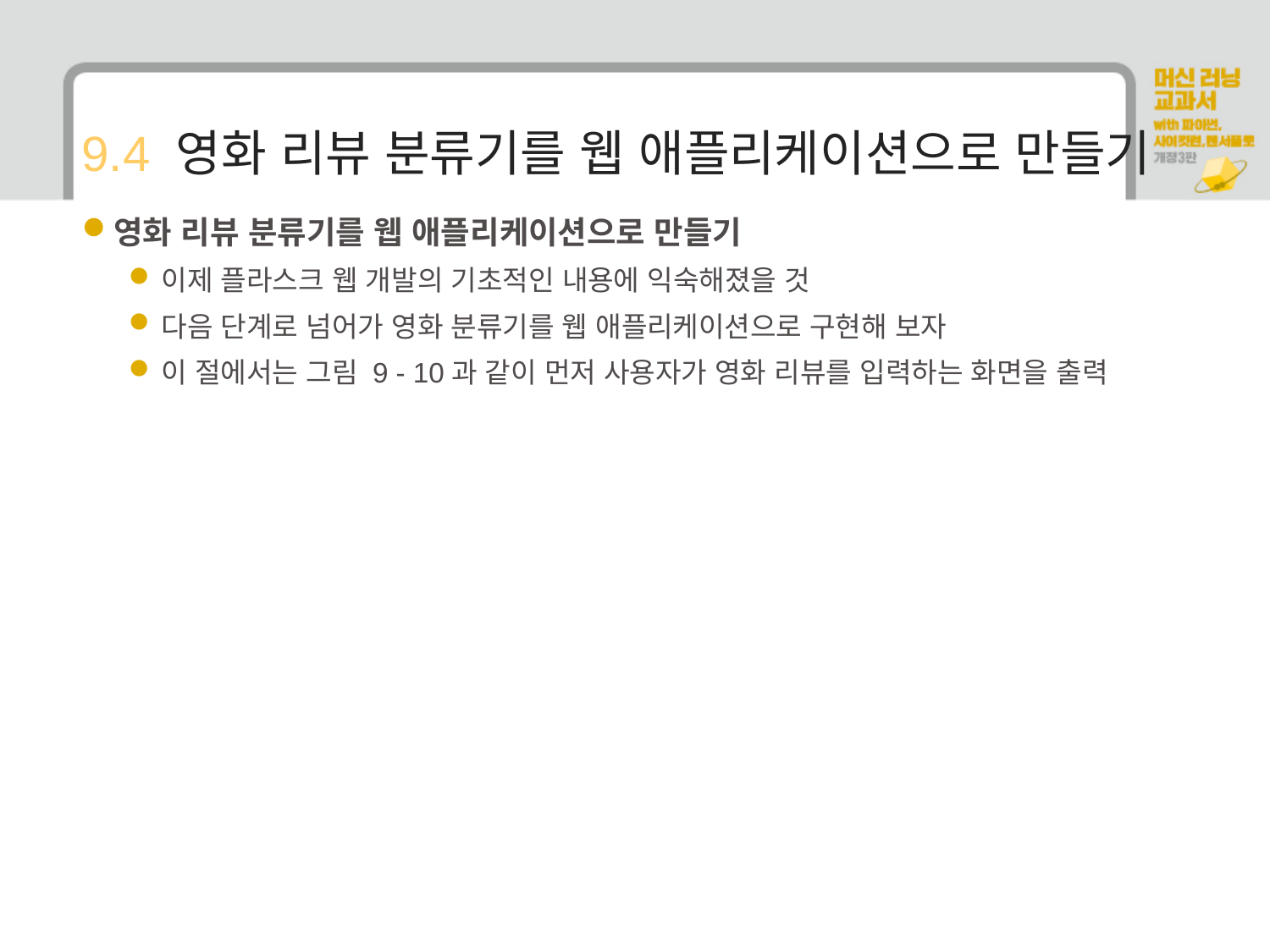

# 9.4 영화 리뷰 분류기를 웹 애플리케이션으로 만들기
영화 리뷰 분류기를 웹 애플리케이션으로 만들기
이제 플라스크 웹 개발의 기초적인 내용에 익숙해졌을 것
다음 단계로 넘어가 영화 분류기를 웹 애플리케이션으로 구현해 보자
이 절에서는 그림 9 - 10과 같이 먼저 사용자가 영화 리뷰를 입력하는 화면을 출력